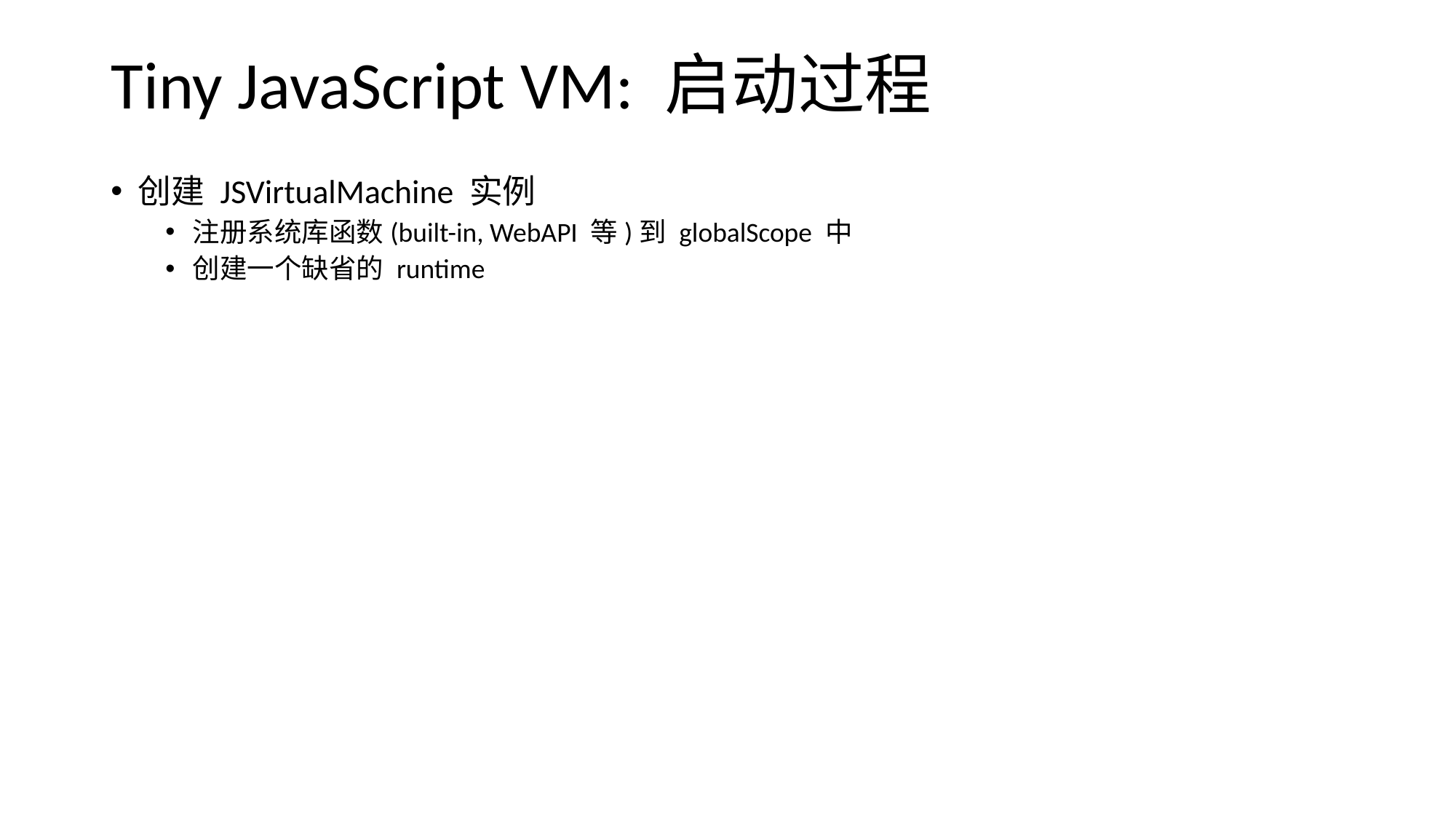

# Tiny JavaScript VM: 启动过程
创建 JSVirtualMachine 实例
注册系统库函数(built-in, WebAPI 等)到 globalScope 中
创建一个缺省的 runtime